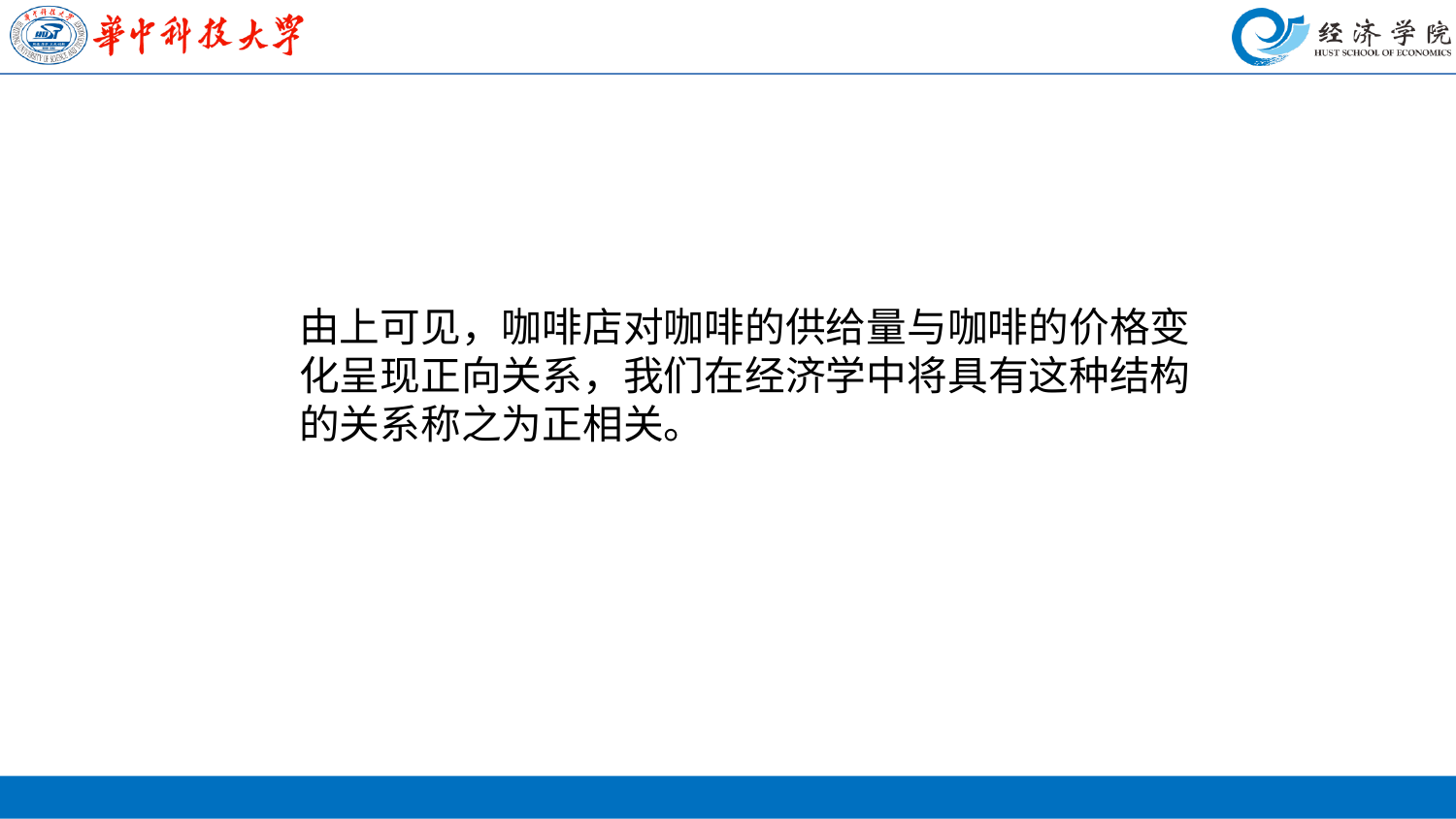

由上可见，咖啡店对咖啡的供给量与咖啡的价格变化呈现正向关系，我们在经济学中将具有这种结构的关系称之为正相关。